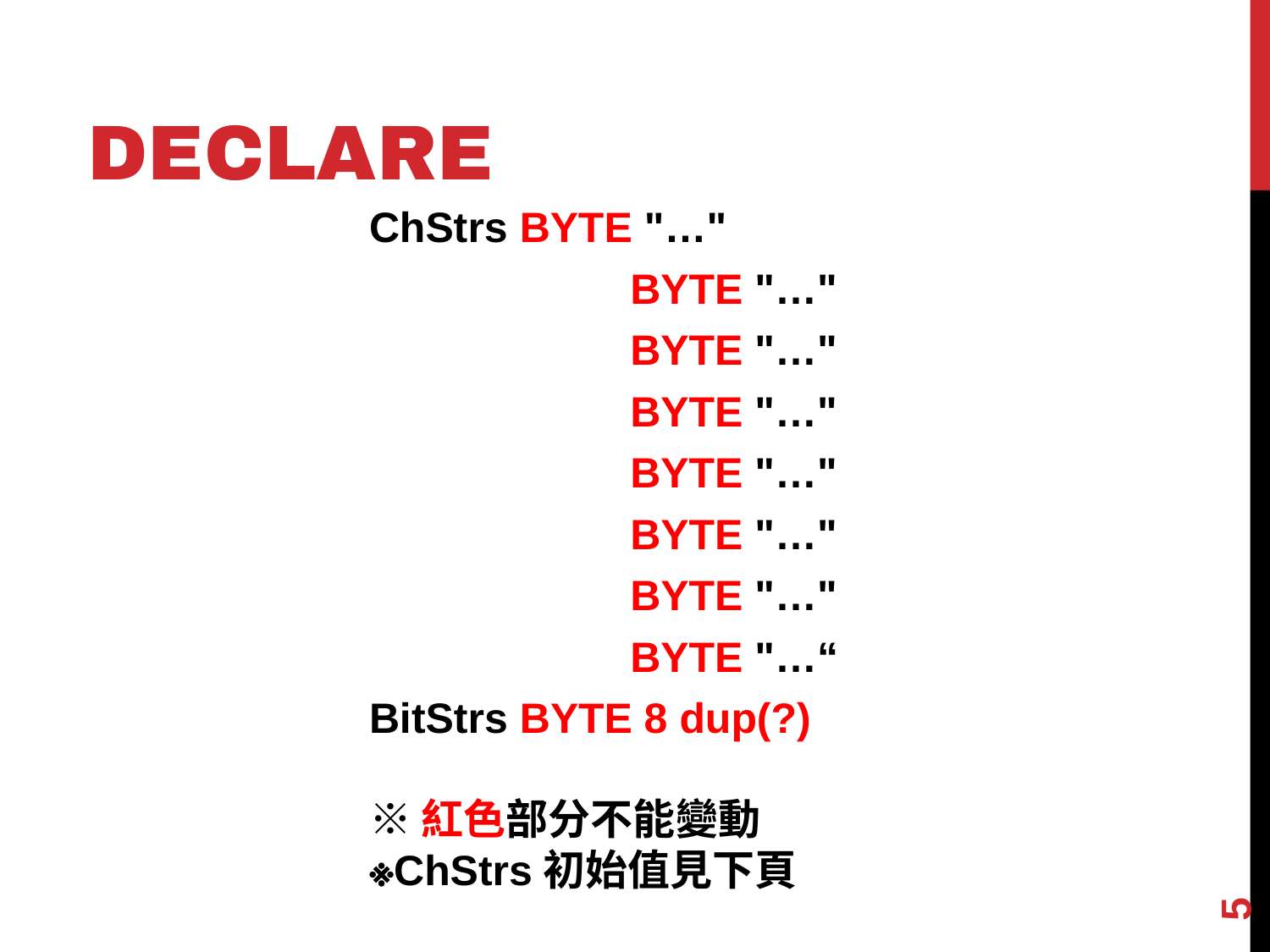

# DECLARE
ChStrs BYTE "…"
		        BYTE "…"
		        BYTE "…"
		        BYTE "…"
		        BYTE "…"
		        BYTE "…"
		        BYTE "…"
		        BYTE "…“
BitStrs BYTE 8 dup(?)

※紅色部分不能變動
※ChStrs初始值見下頁
5